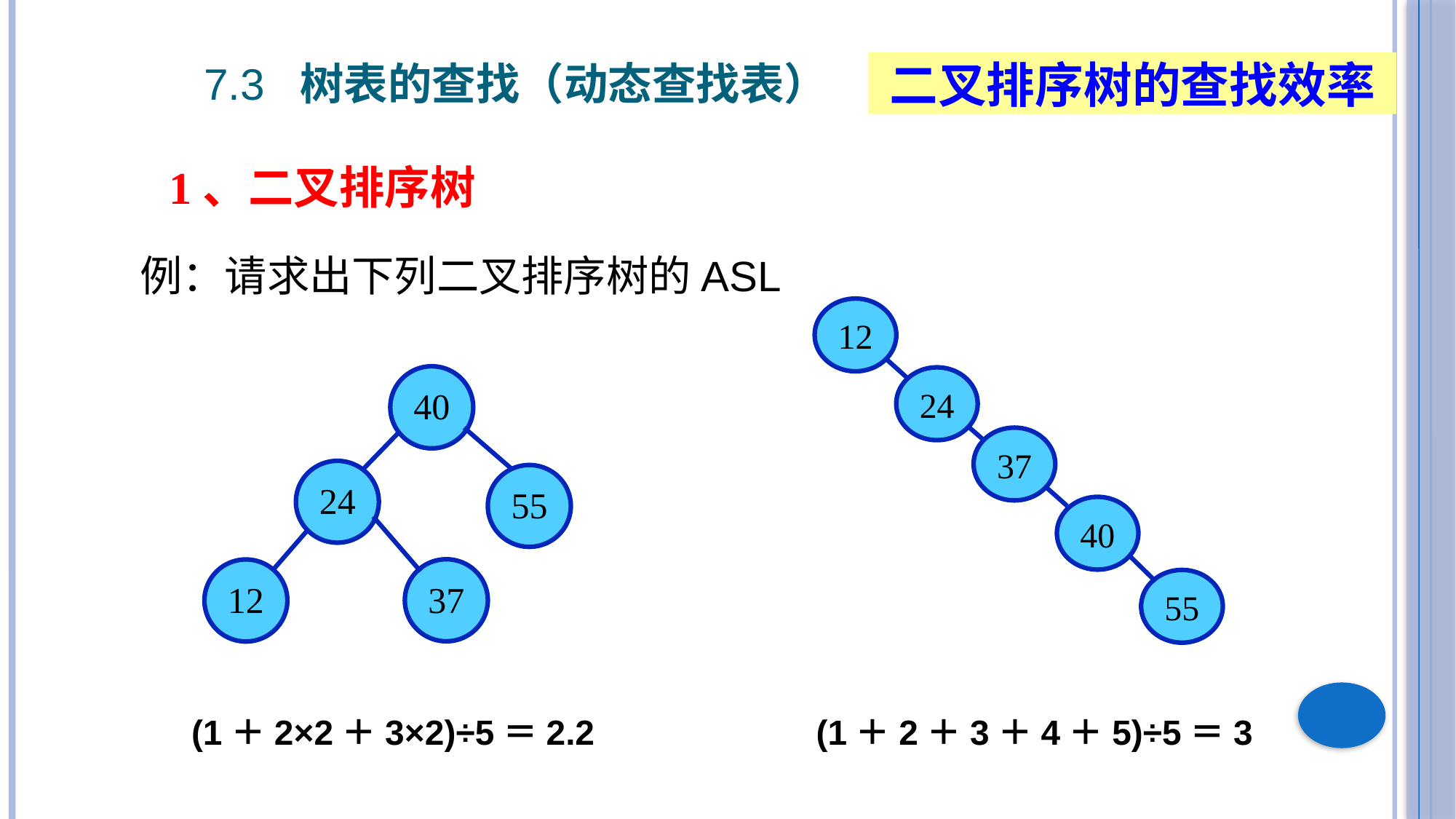

7.3  树表的查找（动态查找表）
二叉排序树的查找效率
1、二叉排序树
例：请求出下列二叉排序树的ASL
12

24

37

40

55
40

55

24

37

12
(1＋2＋3＋4＋5)÷5＝3

(1＋2×2＋3×2)÷5＝2.2